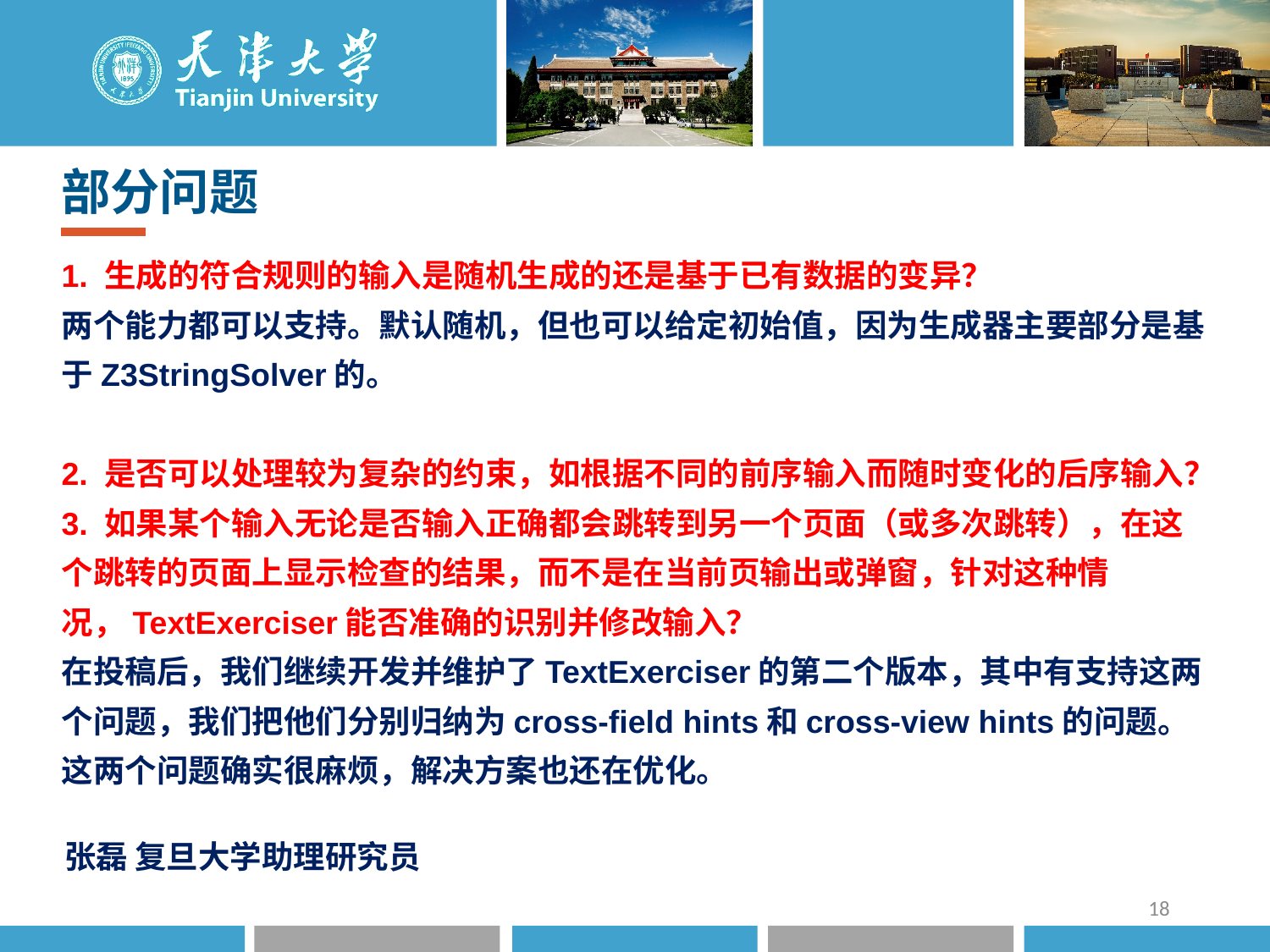

部分问题
1. 生成的符合规则的输入是随机生成的还是基于已有数据的变异？
两个能力都可以支持。默认随机，但也可以给定初始值，因为生成器主要部分是基于Z3StringSolver的。

2. 是否可以处理较为复杂的约束，如根据不同的前序输入而随时变化的后序输入？
3. 如果某个输入无论是否输入正确都会跳转到另一个页面（或多次跳转），在这个跳转的页面上显示检查的结果，而不是在当前页输出或弹窗，针对这种情况，TextExerciser能否准确的识别并修改输入？
在投稿后，我们继续开发并维护了TextExerciser的第二个版本，其中有支持这两个问题，我们把他们分别归纳为cross-field hints和cross-view hints的问题。这两个问题确实很麻烦，解决方案也还在优化。

张磊 复旦大学助理研究员
18